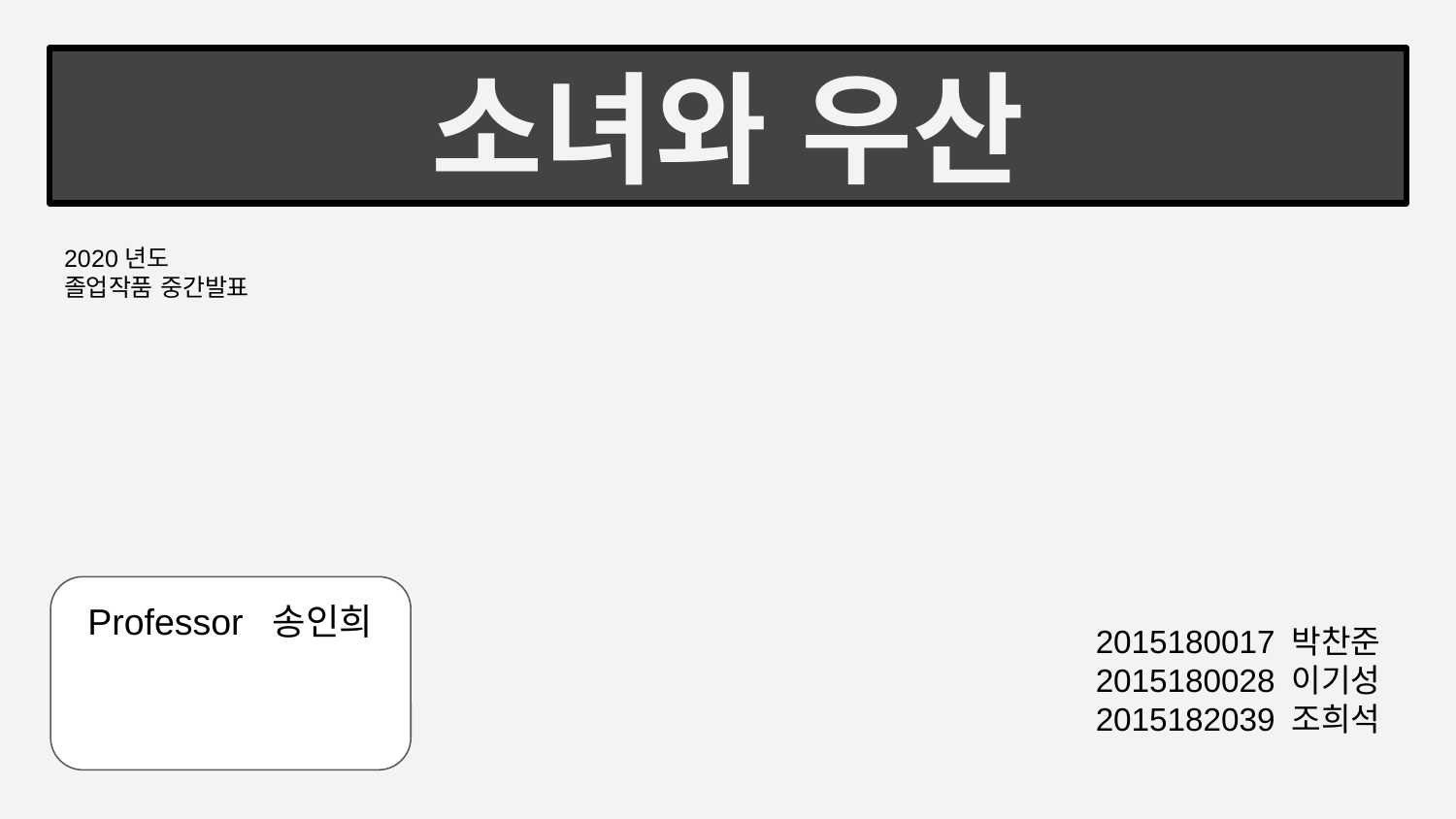

소녀와 우산
2020년도
졸업작품 중간발표

Professor  송인희
2015180017 박찬준
2015180028 이기성
2015182039 조희석